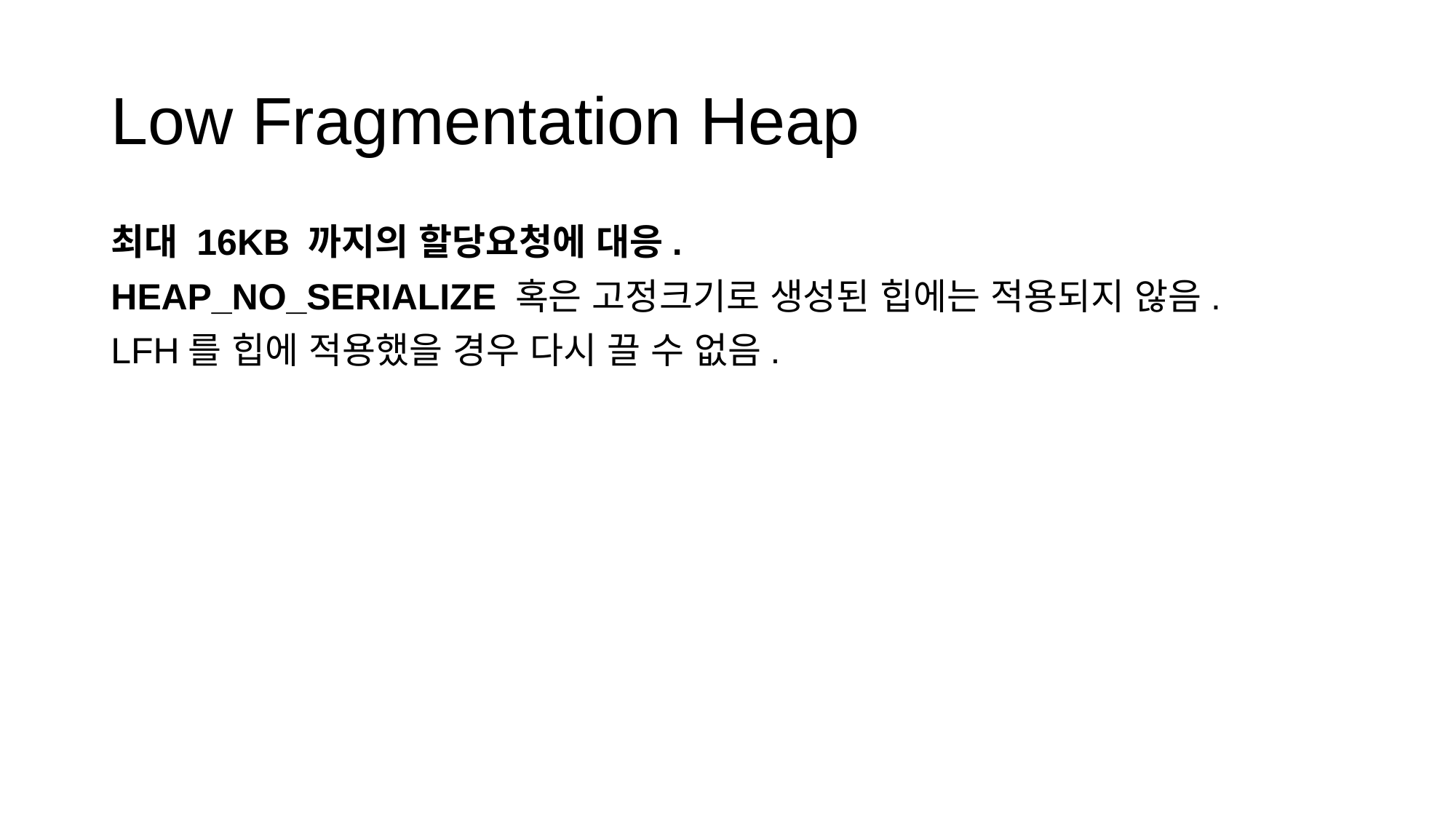

# Low Fragmentation Heap
최대 16KB 까지의 할당요청에 대응.
HEAP_NO_SERIALIZE 혹은 고정크기로 생성된 힙에는 적용되지 않음.
LFH를 힙에 적용했을 경우 다시 끌 수 없음.